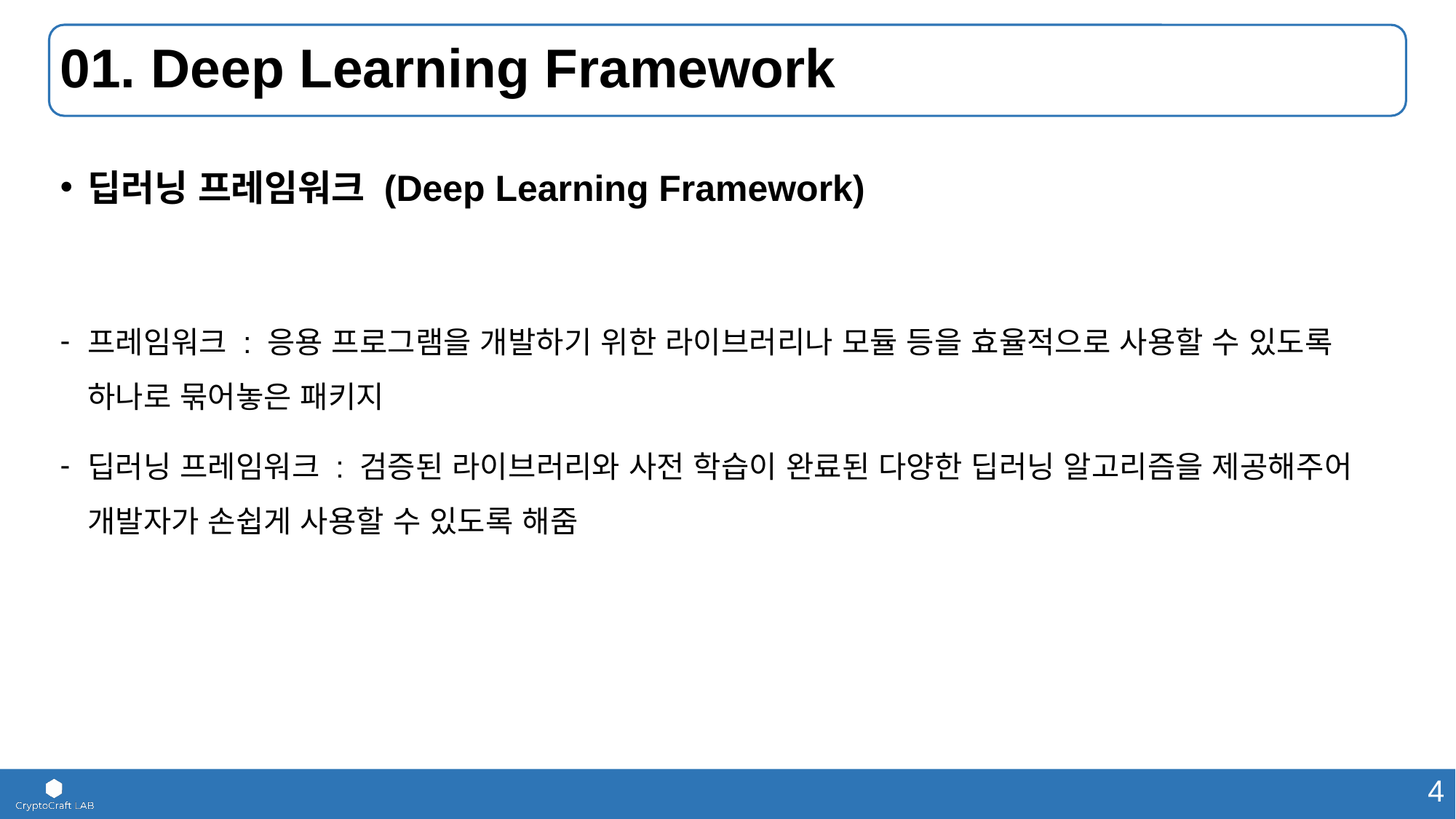

# 01. Deep Learning Framework
딥러닝 프레임워크 (Deep Learning Framework)

프레임워크 : 응용 프로그램을 개발하기 위한 라이브러리나 모듈 등을 효율적으로 사용할 수 있도록 하나로 묶어놓은 패키지
딥러닝 프레임워크 : 검증된 라이브러리와 사전 학습이 완료된 다양한 딥러닝 알고리즘을 제공해주어 개발자가 손쉽게 사용할 수 있도록 해줌